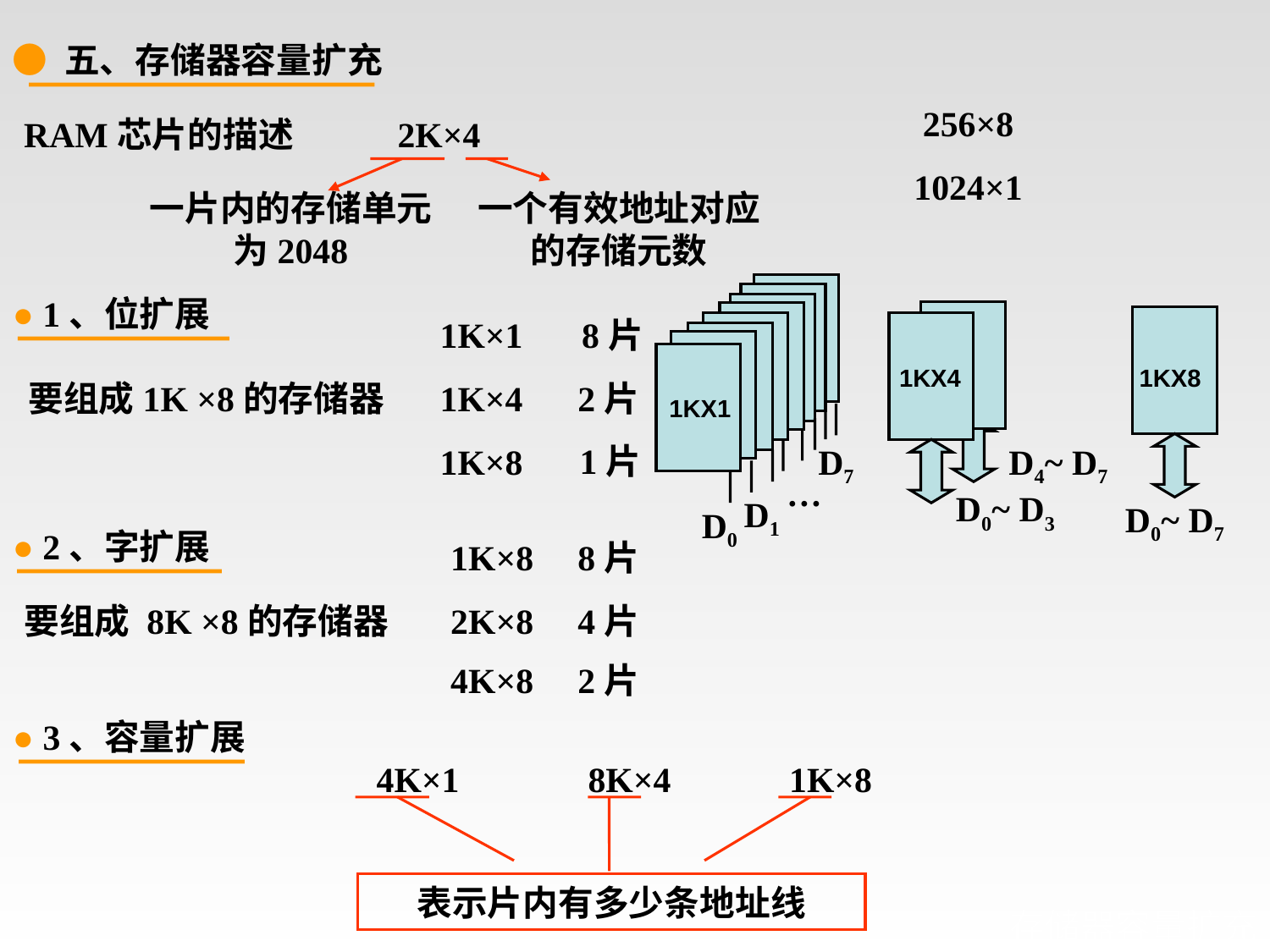

● 五、存储器容量扩充

256×8
RAM芯片的描述
2K×4

一片内的存储单元为2048

一个有效地址对应的存储元数
1024×1

D7

…
D1
D0
1KX1
● 1、位扩展

D4~ D7
D0~ D3
1KX4
8片
1K×1

D0~ D7
1KX8
要组成1K ×8的存储器
1K×4
2片
1片
1K×8
● 2、字扩展

1K×8
8片
要组成 8K ×8的存储器
2K×8
4片
2片
4K×8
● 3、容量扩展

4K×1
8K×4
1K×8

表示片内有多少条地址线
# 存储器容量扩充